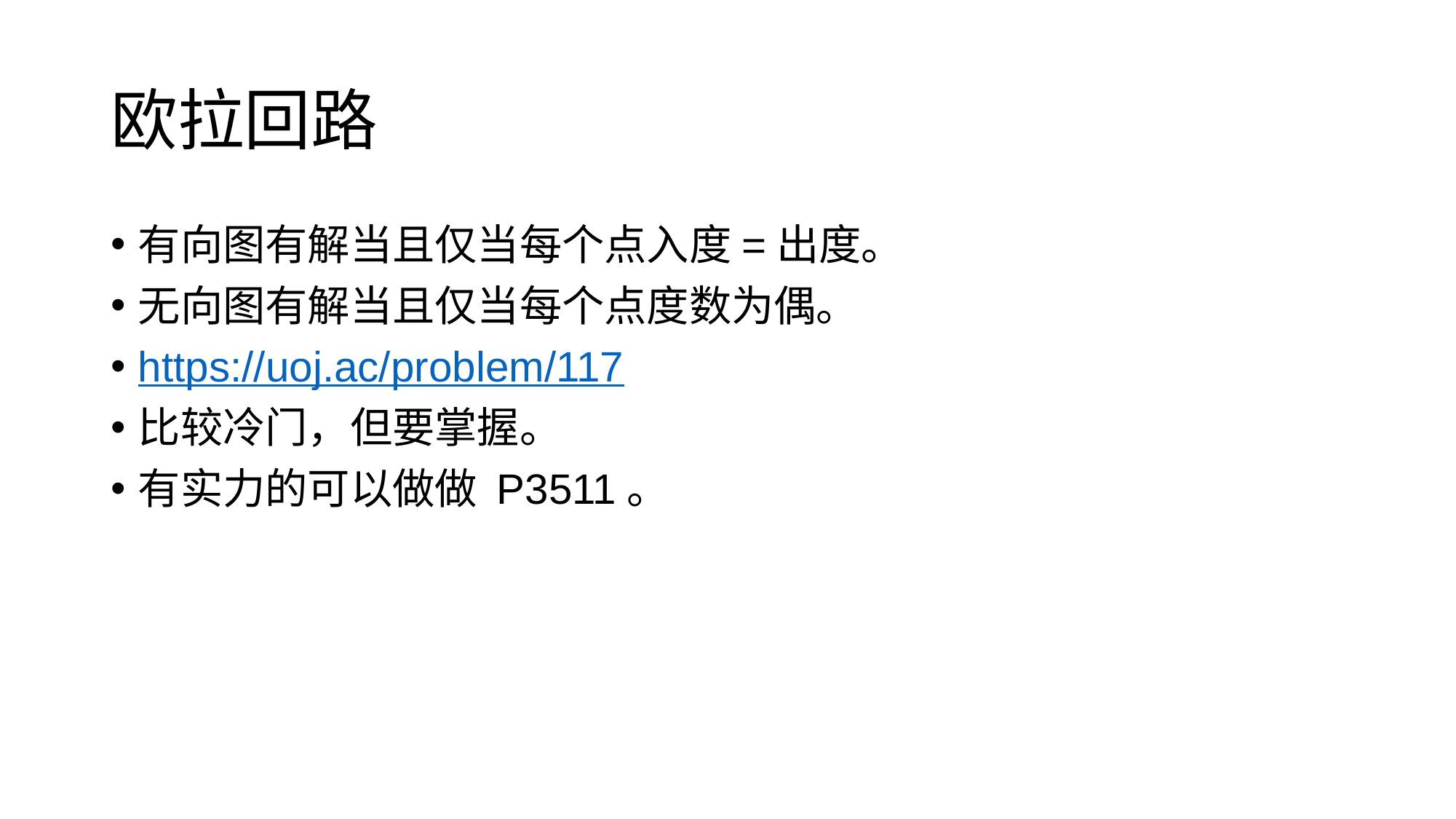

# 欧拉回路
有向图有解当且仅当每个点入度=出度。
无向图有解当且仅当每个点度数为偶。
https://uoj.ac/problem/117
比较冷门，但要掌握。
有实力的可以做做 P3511。